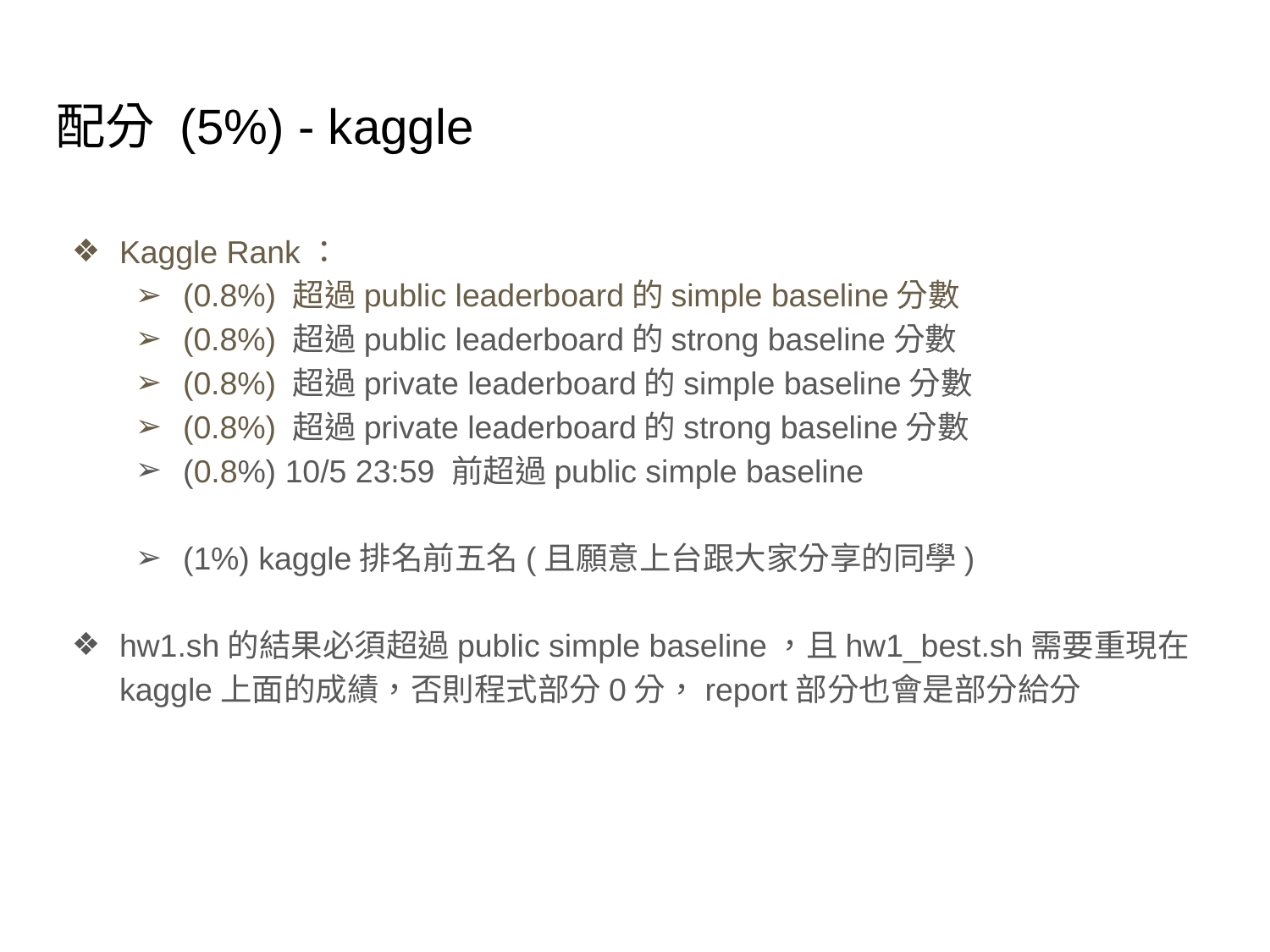

# 配分 (5%) - kaggle
Kaggle Rank：
(0.8%) 超過public leaderboard的simple baseline分數
(0.8%) 超過public leaderboard的strong baseline分數
(0.8%) 超過private leaderboard的simple baseline分數
(0.8%) 超過private leaderboard的strong baseline分數
(0.8%) 10/5 23:59 前超過public simple baseline
(1%) kaggle排名前五名(且願意上台跟大家分享的同學)
hw1.sh的結果必須超過public simple baseline，且hw1_best.sh需要重現在kaggle上面的成績，否則程式部分0分，report部分也會是部分給分